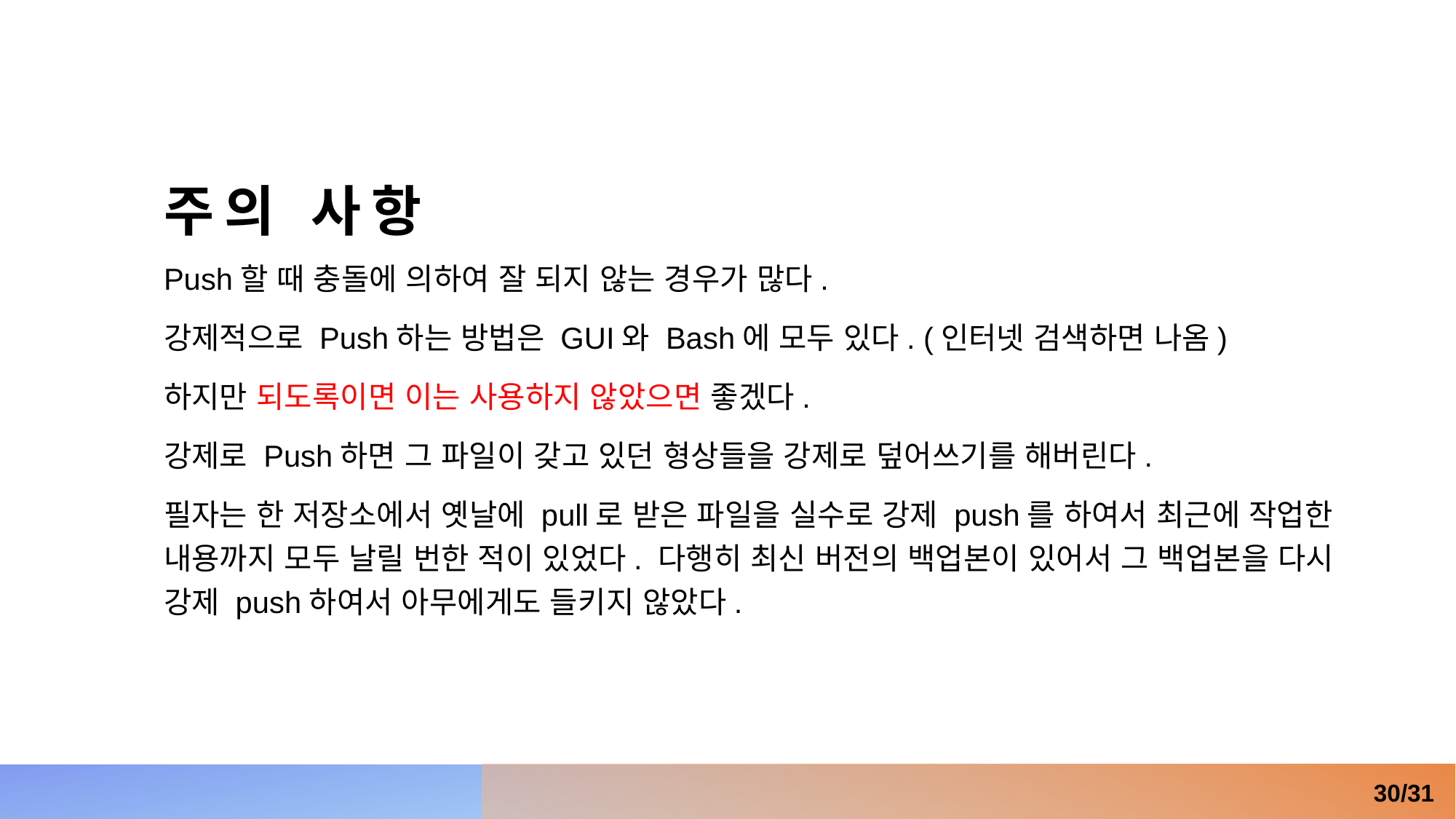

# 주의 사항
Push할 때 충돌에 의하여 잘 되지 않는 경우가 많다.
강제적으로 Push하는 방법은 GUI와 Bash에 모두 있다. (인터넷 검색하면 나옴)
하지만 되도록이면 이는 사용하지 않았으면 좋겠다.
강제로 Push하면 그 파일이 갖고 있던 형상들을 강제로 덮어쓰기를 해버린다.
필자는 한 저장소에서 옛날에 pull로 받은 파일을 실수로 강제 push를 하여서 최근에 작업한 내용까지 모두 날릴 번한 적이 있었다. 다행히 최신 버전의 백업본이 있어서 그 백업본을 다시 강제 push하여서 아무에게도 들키지 않았다.
30/31